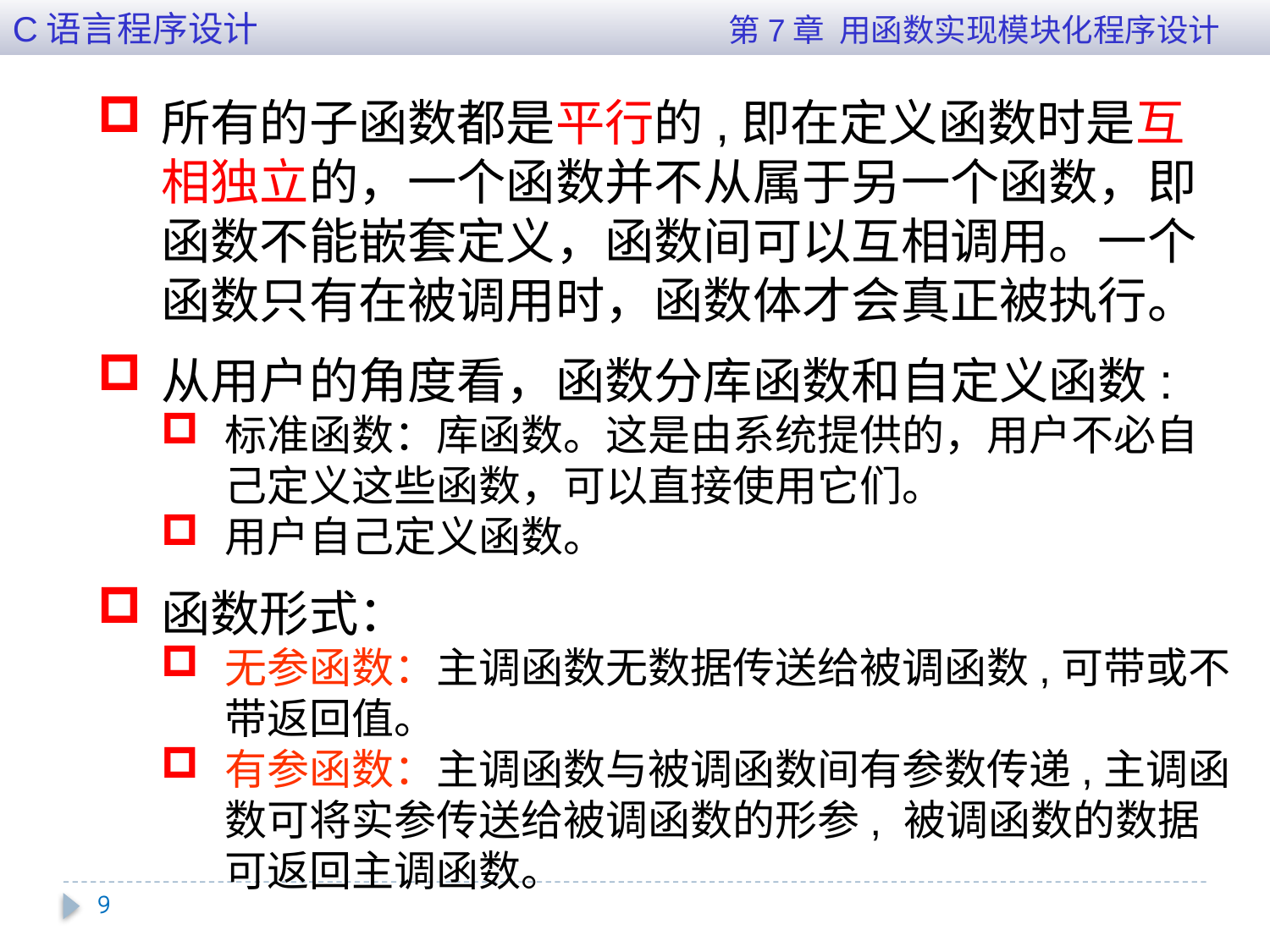

C语言程序设计                                                            第7章  用函数实现模块化程序设计
所有的子函数都是平行的,即在定义函数时是互相独立的，一个函数并不从属于另一个函数，即函数不能嵌套定义，函数间可以互相调用。一个函数只有在被调用时，函数体才会真正被执行。
从用户的角度看，函数分库函数和自定义函数:
标准函数：库函数。这是由系统提供的，用户不必自己定义这些函数，可以直接使用它们。
用户自己定义函数。
函数形式：
无参函数：主调函数无数据传送给被调函数,可带或不带返回值。
有参函数：主调函数与被调函数间有参数传递,主调函数可将实参传送给被调函数的形参, 被调函数的数据可返回主调函数。
9